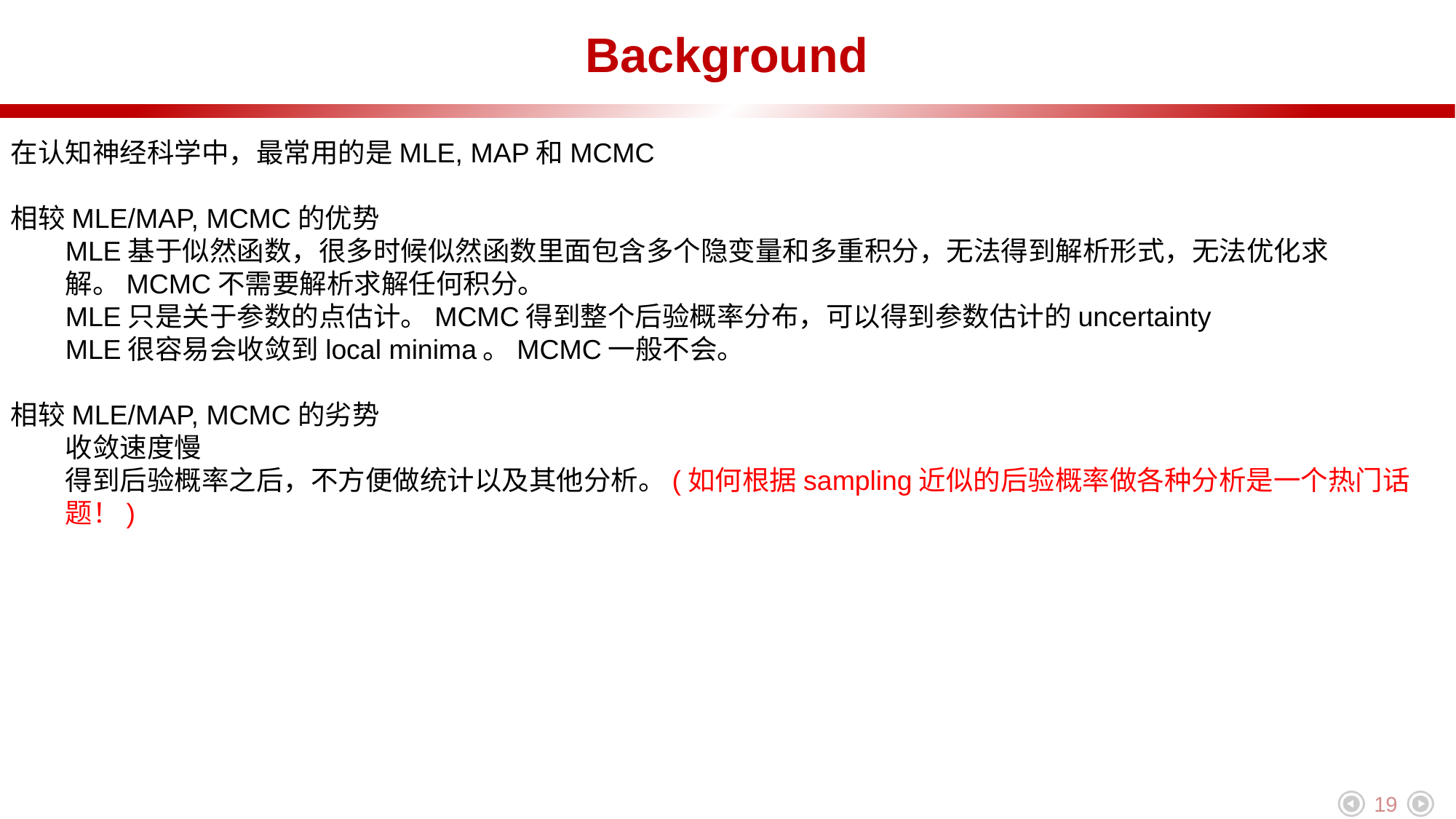

# Background
在认知神经科学中，最常用的是MLE, MAP和MCMC

相较MLE/MAP, MCMC的优势
MLE基于似然函数，很多时候似然函数里面包含多个隐变量和多重积分，无法得到解析形式，无法优化求解。MCMC不需要解析求解任何积分。
MLE只是关于参数的点估计。MCMC得到整个后验概率分布，可以得到参数估计的uncertainty
MLE很容易会收敛到local minima。MCMC一般不会。

相较MLE/MAP, MCMC的劣势
收敛速度慢
得到后验概率之后，不方便做统计以及其他分析。(如何根据sampling近似的后验概率做各种分析是一个热门话题！)
19